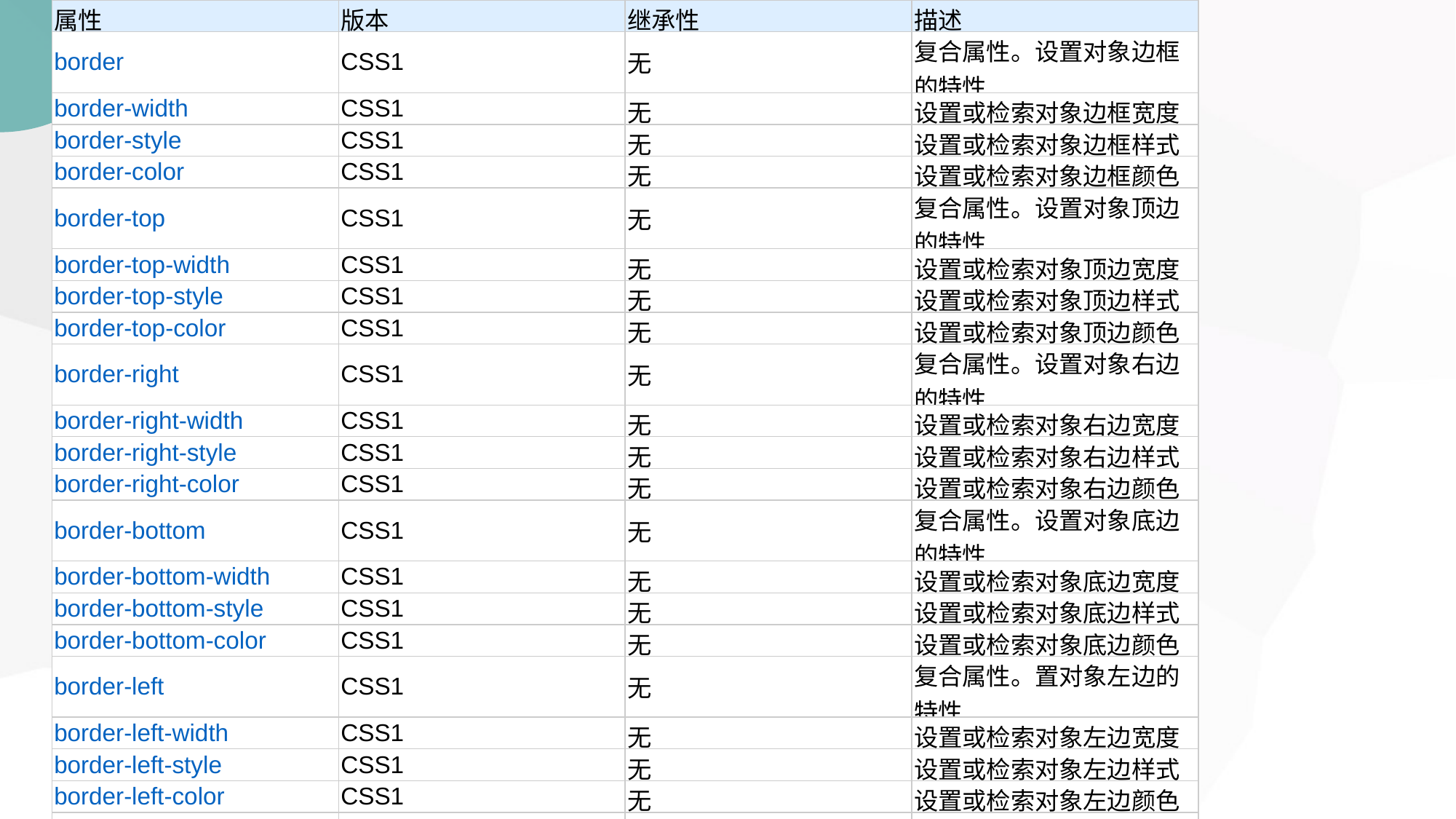

| 属性 | 版本 | 继承性 | 描述 |
| --- | --- | --- | --- |
| border | CSS1 | 无 | 复合属性。设置对象边框的特性 |
| border-width | CSS1 | 无 | 设置或检索对象边框宽度 |
| border-style | CSS1 | 无 | 设置或检索对象边框样式 |
| border-color | CSS1 | 无 | 设置或检索对象边框颜色 |
| border-top | CSS1 | 无 | 复合属性。设置对象顶边的特性 |
| border-top-width | CSS1 | 无 | 设置或检索对象顶边宽度 |
| border-top-style | CSS1 | 无 | 设置或检索对象顶边样式 |
| border-top-color | CSS1 | 无 | 设置或检索对象顶边颜色 |
| border-right | CSS1 | 无 | 复合属性。设置对象右边的特性 |
| border-right-width | CSS1 | 无 | 设置或检索对象右边宽度 |
| border-right-style | CSS1 | 无 | 设置或检索对象右边样式 |
| border-right-color | CSS1 | 无 | 设置或检索对象右边颜色 |
| border-bottom | CSS1 | 无 | 复合属性。设置对象底边的特性 |
| border-bottom-width | CSS1 | 无 | 设置或检索对象底边宽度 |
| border-bottom-style | CSS1 | 无 | 设置或检索对象底边样式 |
| border-bottom-color | CSS1 | 无 | 设置或检索对象底边颜色 |
| border-left | CSS1 | 无 | 复合属性。置对象左边的特性 |
| border-left-width | CSS1 | 无 | 设置或检索对象左边宽度 |
| border-left-style | CSS1 | 无 | 设置或检索对象左边样式 |
| border-left-color | CSS1 | 无 | 设置或检索对象左边颜色 |
| border-radius | CSS3 | 无 | 设置或检索对象使用圆角边框 |
| border-top-left-radius | CSS3 | 无 | 设置或检索对象左上角圆角边框 |
| border-top-right-radius | CSS3 | 无 | 设置或检索对象右上角圆角边框 |
| border-bottom-right-radius | CSS3 | 无 | 设置或检索对象右下角圆角边框 |
| border-bottom-left-radius | CSS3 | 无 | 设置或检索对象左下角圆角边框 |
| box-shadow | CSS3 | 无 | 设置或检索对象阴影 |
| border-image | CSS3 | 无 | 设置或检索对象的边框样式使用图像来填充 |
| border-image-source | CSS3 | 无 | 设置或检索对象的边框是否用图像定义样式或图像来源路径 |
| border-image-slice | CSS3 | 无 | 设置或检索对象的边框背景图的分割方式 |
| border-image-width | CSS3 | 无 | 设置或检索对象的边框厚度 |
| border-image-outset | CSS3 | 无 | 设置或检索对象的边框背景图的扩展 |
| border-image-repeat | CSS3 | 无 | 设置或检索对象的边框图像的平铺方式 |

边框
border